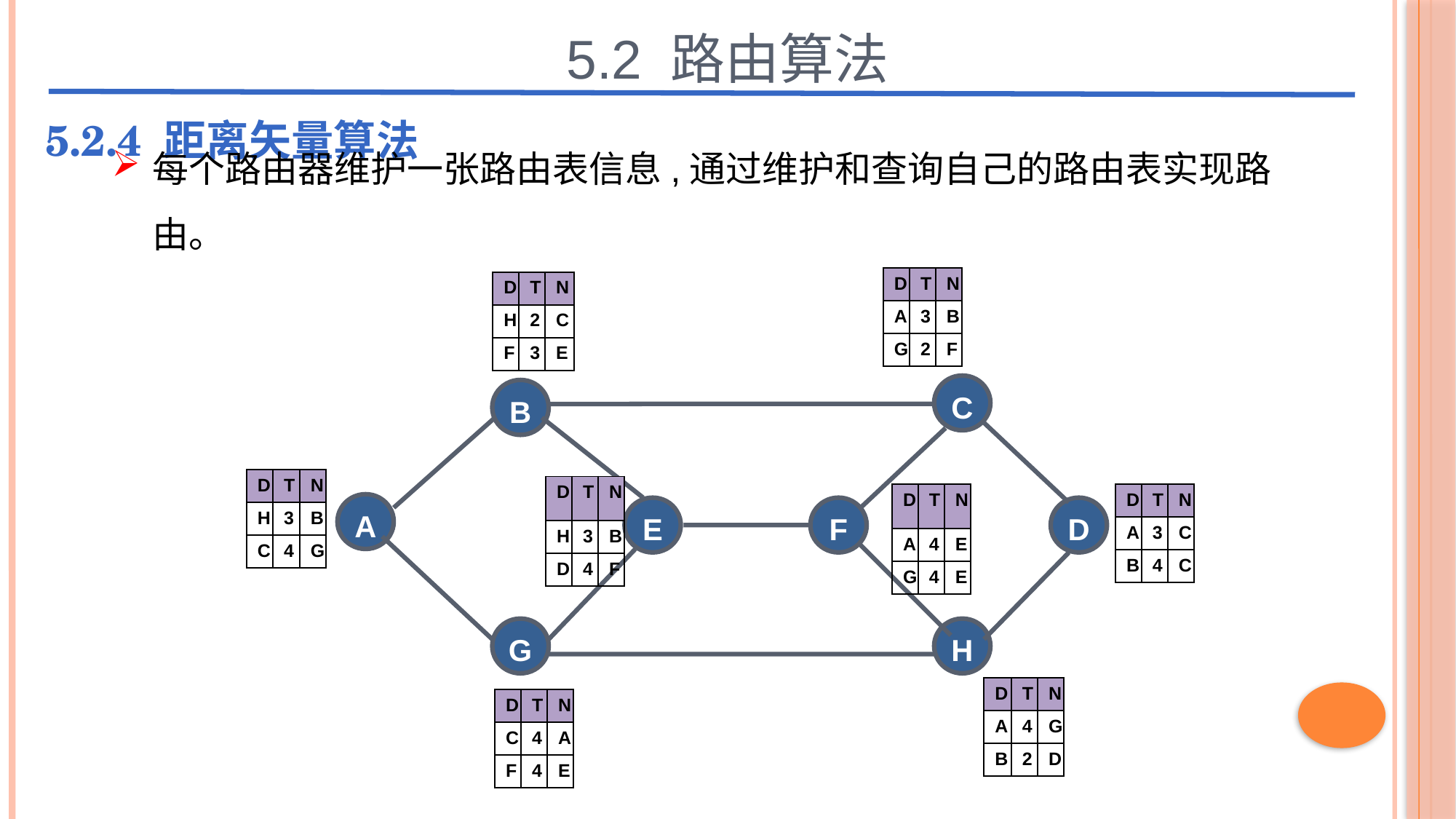

5.2 路由算法
5.2.4 距离矢量算法
每个路由器维护一张路由表信息,通过维护和查询自己的路由表实现路由。
| D | T | N |
| --- | --- | --- |
| A | 3 | B |
| G | 2 | F |
| D | T | N |
| --- | --- | --- |
| H | 2 | C |
| F | 3 | E |
C
B

| D | T | N |
| --- | --- | --- |
| H | 3 | B |
| C | 4 | G |
| D | T | N |
| --- | --- | --- |
| H | 3 | B |
| D | 4 | F |
| D | T | N |
| --- | --- | --- |
| A | 4 | E |
| G | 4 | E |
| D | T | N |
| --- | --- | --- |
| A | 3 | C |
| B | 4 | C |
A
E
F
D

G
H

| D | T | N |
| --- | --- | --- |
| A | 4 | G |
| B | 2 | D |
| D | T | N |
| --- | --- | --- |
| C | 4 | A |
| F | 4 | E |